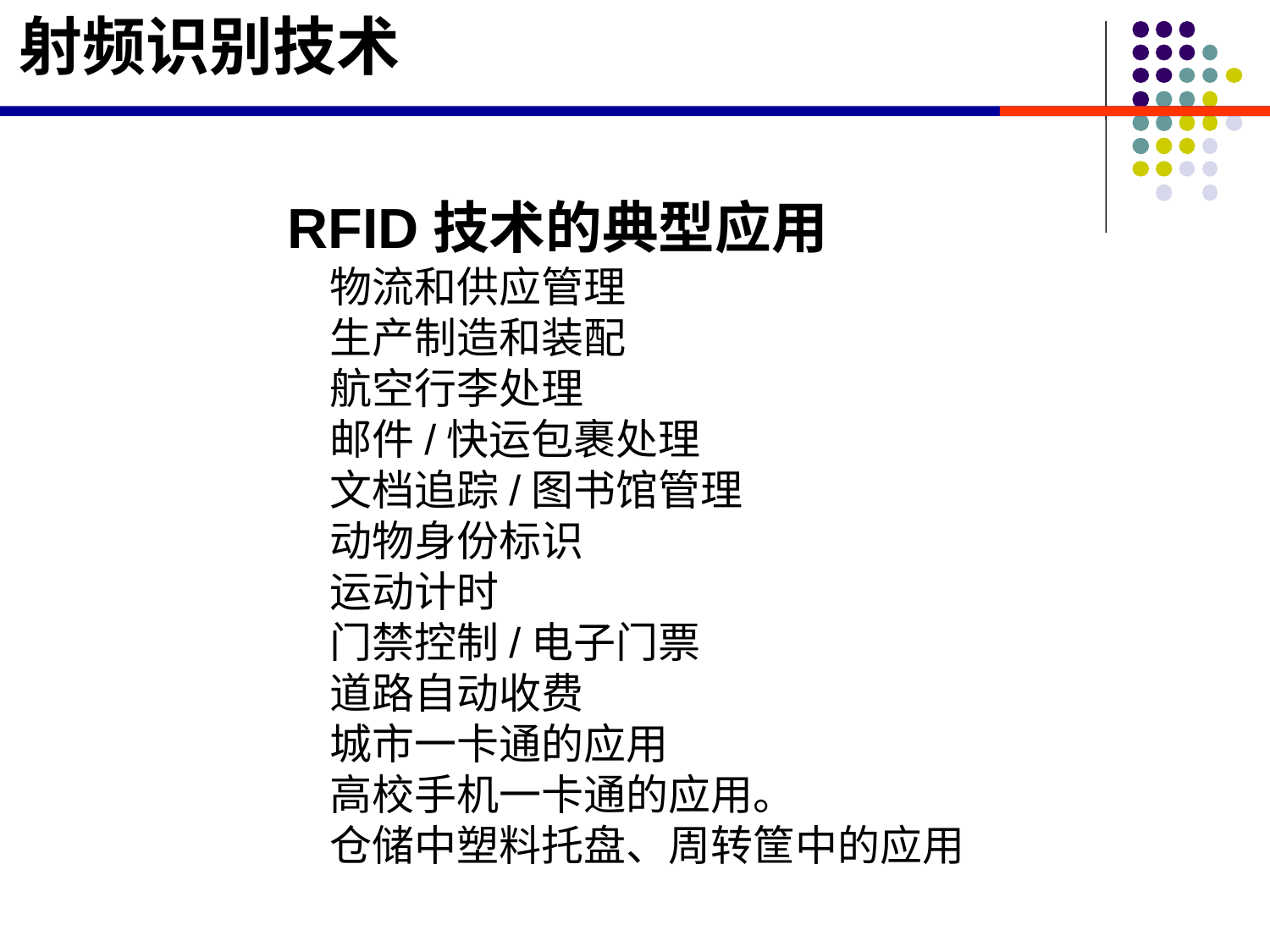

射频识别技术
RFID技术的典型应用
　物流和供应管理
　生产制造和装配
　航空行李处理
　邮件/快运包裹处理
　文档追踪/图书馆管理
　动物身份标识
　运动计时
　门禁控制/电子门票
　道路自动收费
　城市一卡通的应用
　高校手机一卡通的应用。
　仓储中塑料托盘、周转筐中的应用